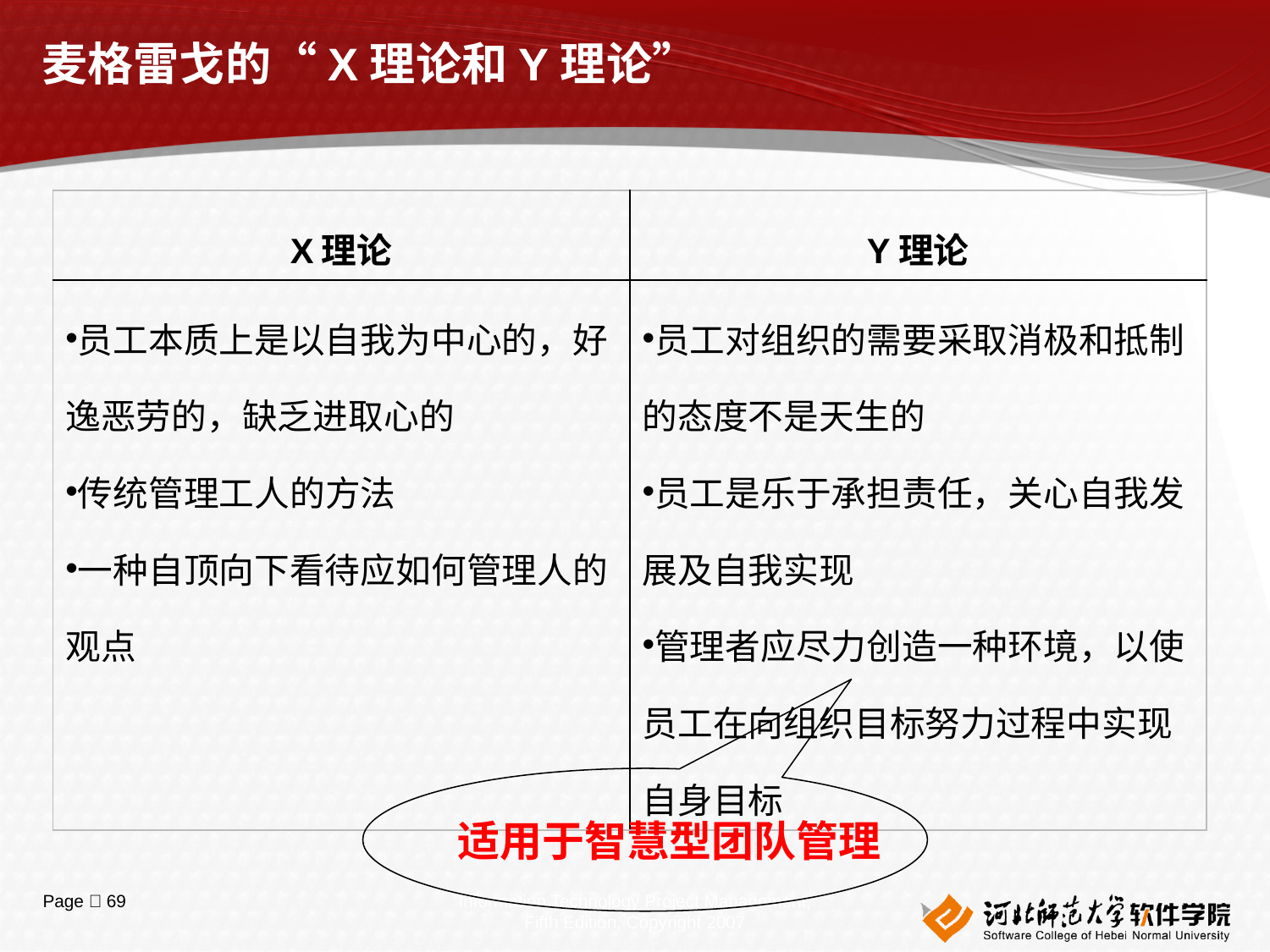

# 麦格雷戈的“X理论和Y理论”
| X理论 | Y理论 |
| --- | --- |
| 员工本质上是以自我为中心的，好逸恶劳的，缺乏进取心的 传统管理工人的方法 一种自顶向下看待应如何管理人的观点 | 员工对组织的需要采取消极和抵制的态度不是天生的 员工是乐于承担责任，关心自我发展及自我实现 管理者应尽力创造一种环境，以使员工在向组织目标努力过程中实现自身目标 |
适用于智慧型团队管理
Information Technology Project Management, Fifth Edition, Copyright 2007